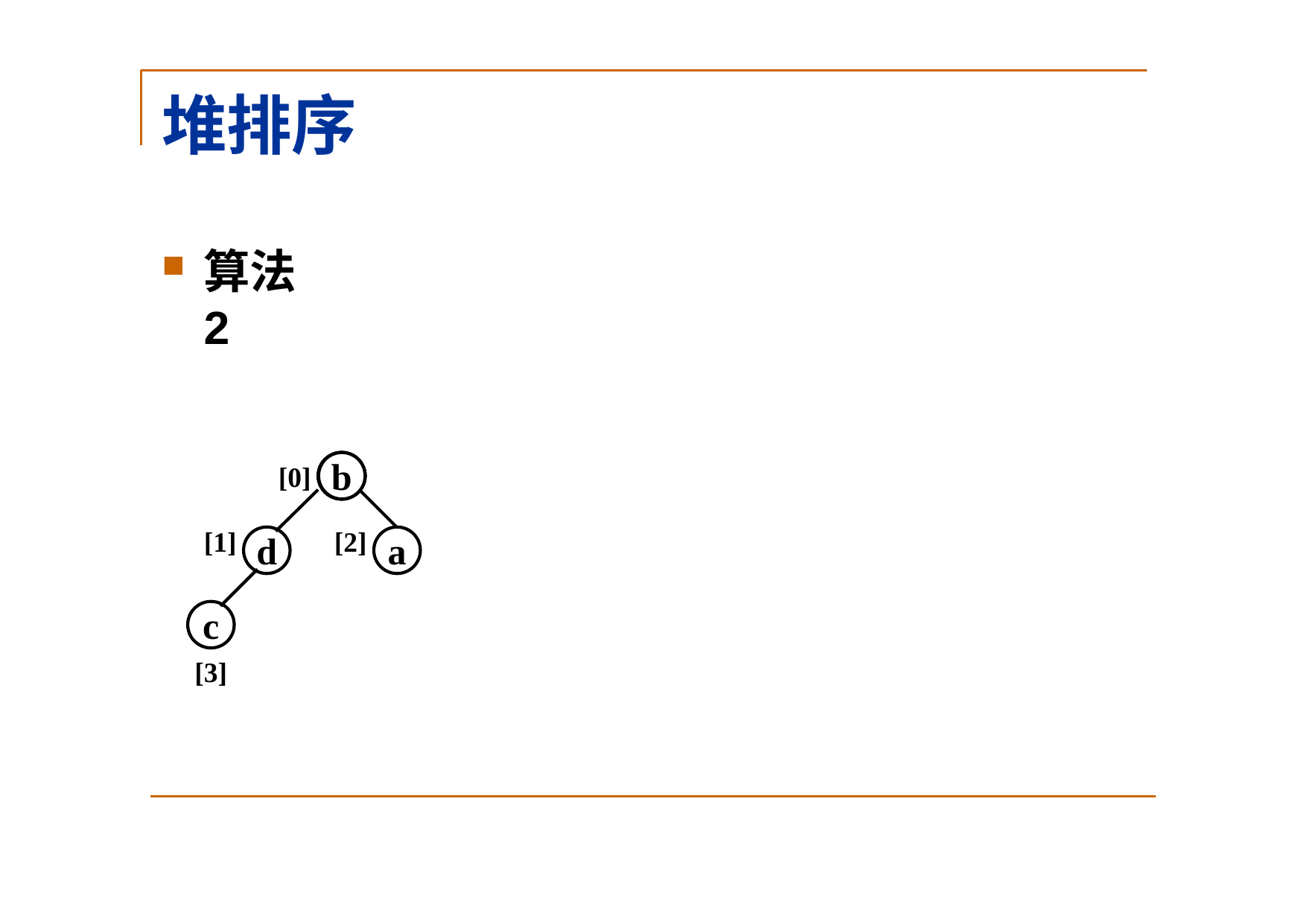

# 堆排序
算法2
10
[0]

[1]
d
[2]
a

c
[3]

18
b